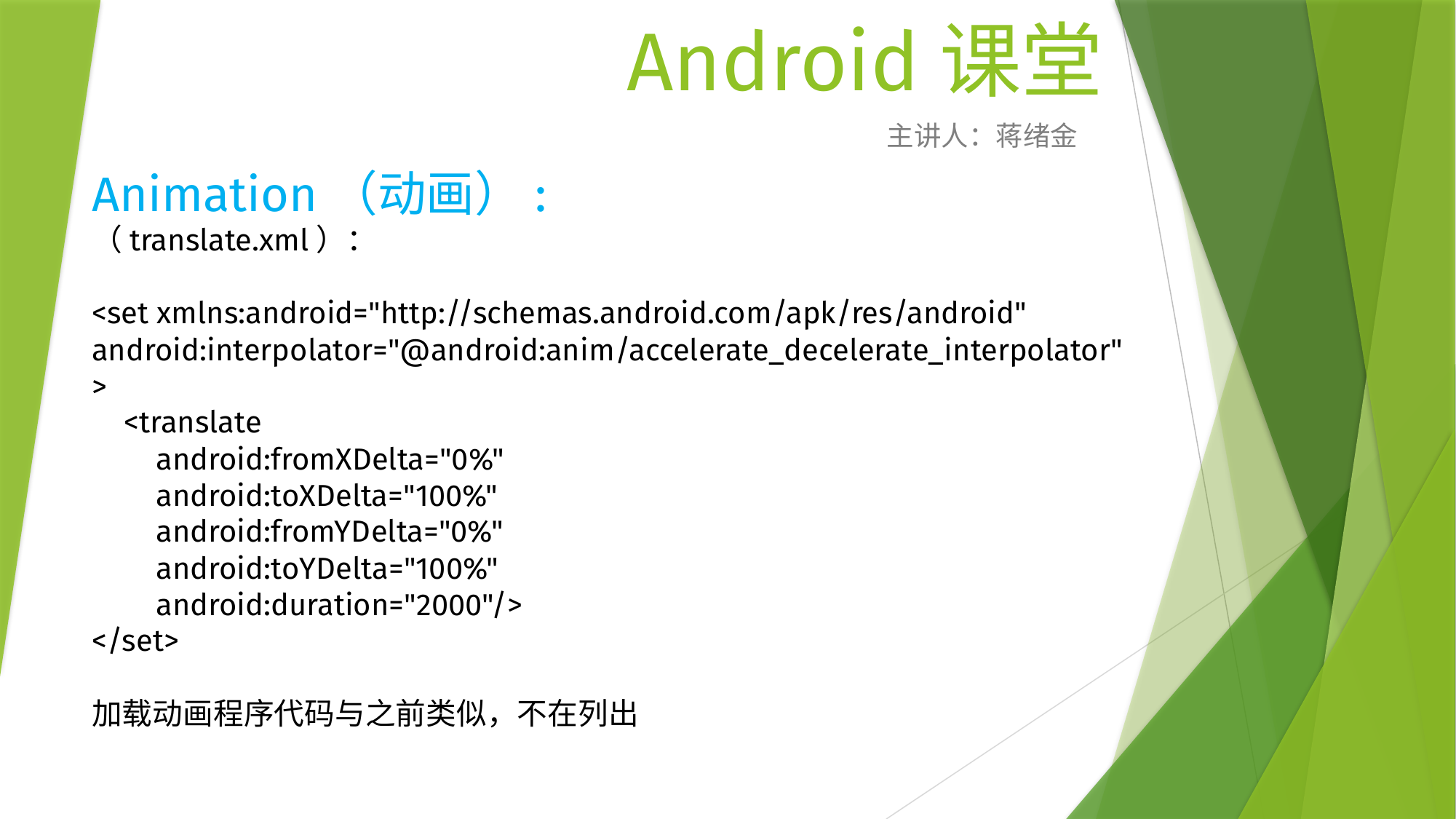

# Android课堂
主讲人：蒋绪金
Animation（动画）:
（translate.xml）：

<set xmlns:android="http://schemas.android.com/apk/res/android"  android:interpolator="@android:anim/accelerate_decelerate_interpolator">
    <translate
        android:fromXDelta="0%"
        android:toXDelta="100%"
        android:fromYDelta="0%"
        android:toYDelta="100%"
        android:duration="2000"/>
</set>

加载动画程序代码与之前类似，不在列出